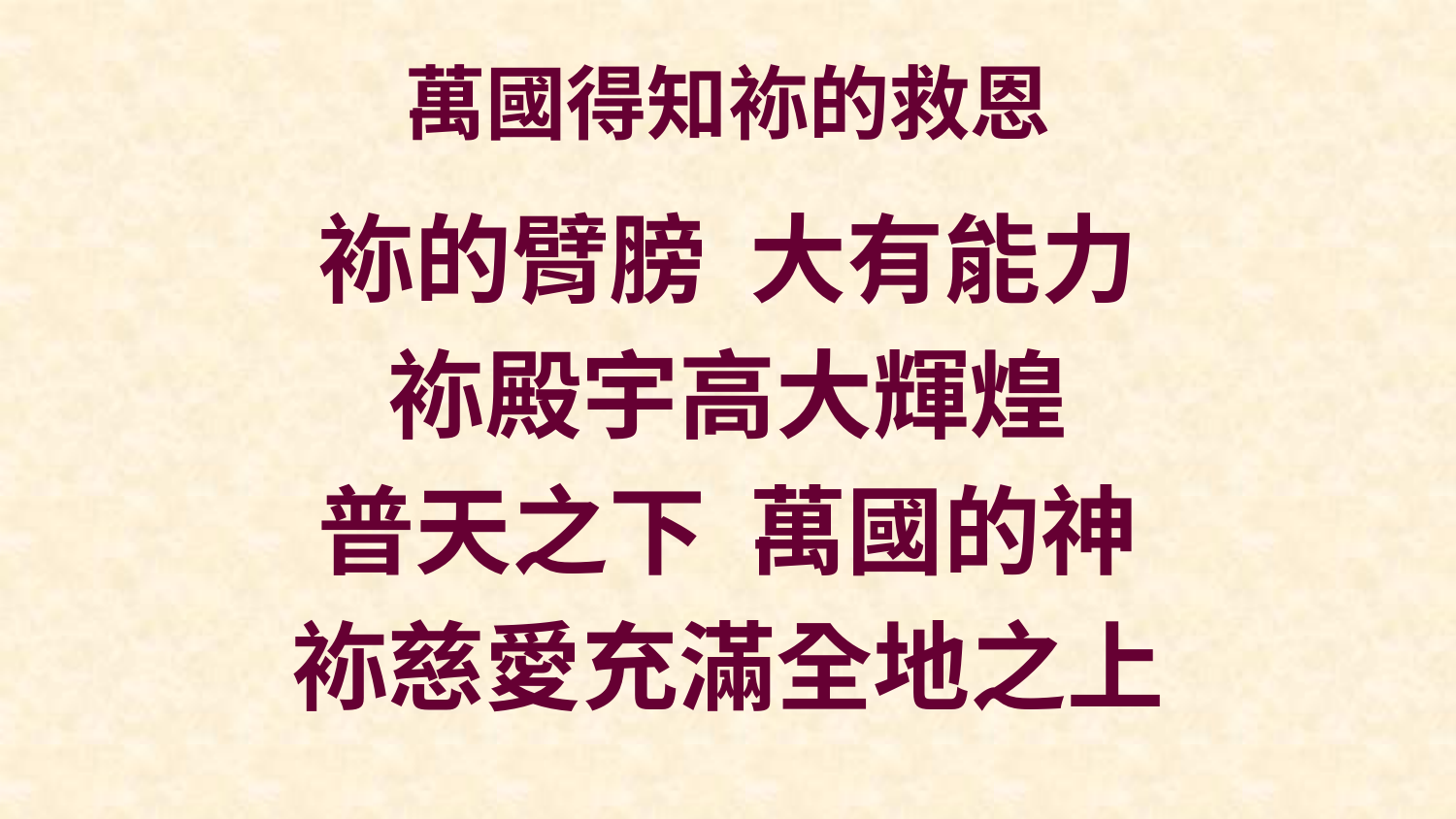

# 萬國得知袮的救恩
袮的臂膀  大有能力
袮殿宇高大輝煌
普天之下  萬國的神
袮慈愛充滿全地之上